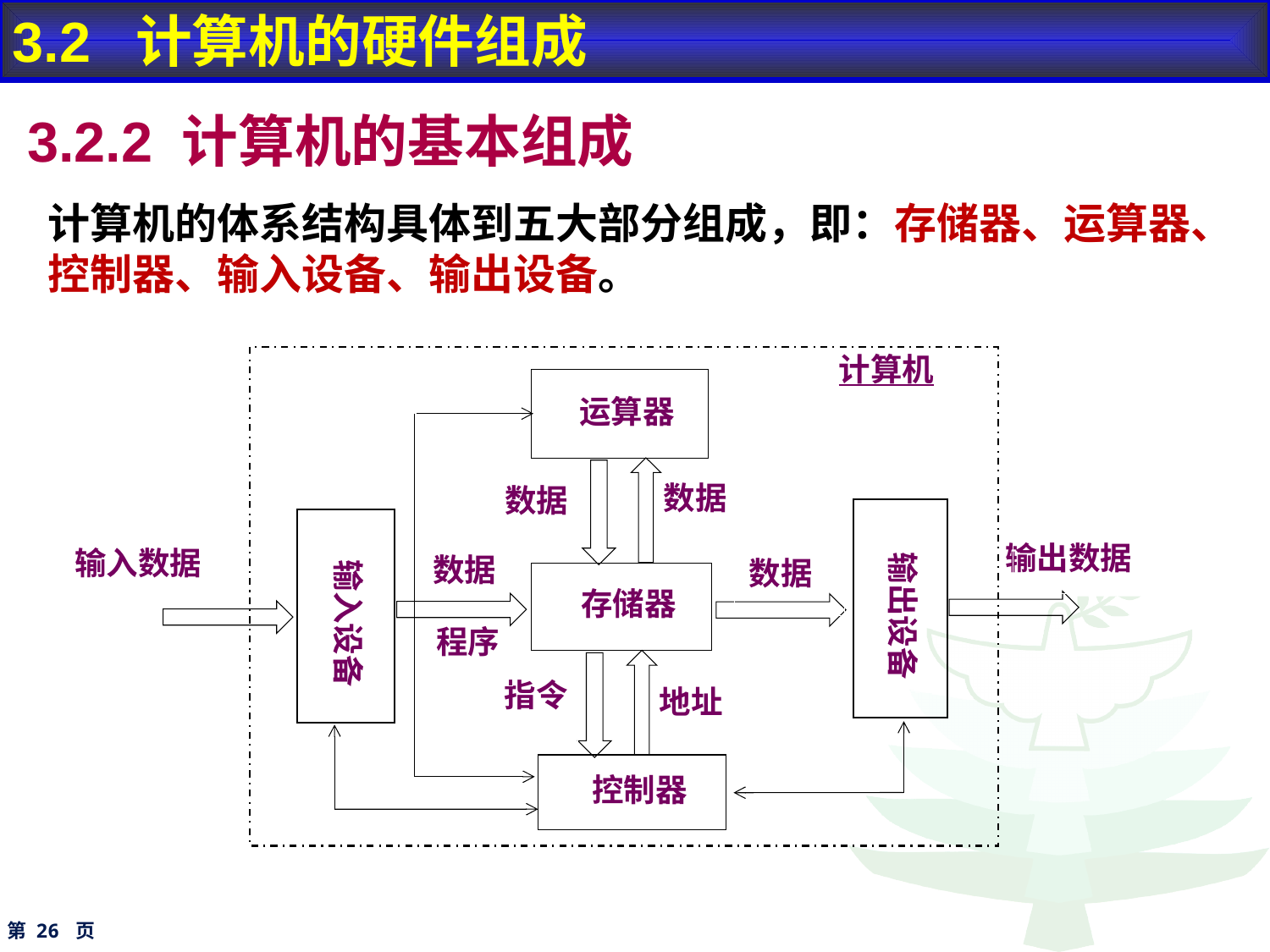

3.2  计算机的硬件组成

3.2.2 计算机的基本组成
计算机的体系结构具体到五大部分组成，即：存储器、运算器、控制器、输入设备、输出设备。

计算机
 运算器
 输出设备

 数据

 存储器

指令

 控制器
 输入设备

数据

数据

地址

输出数据
输入数据

数据

程序